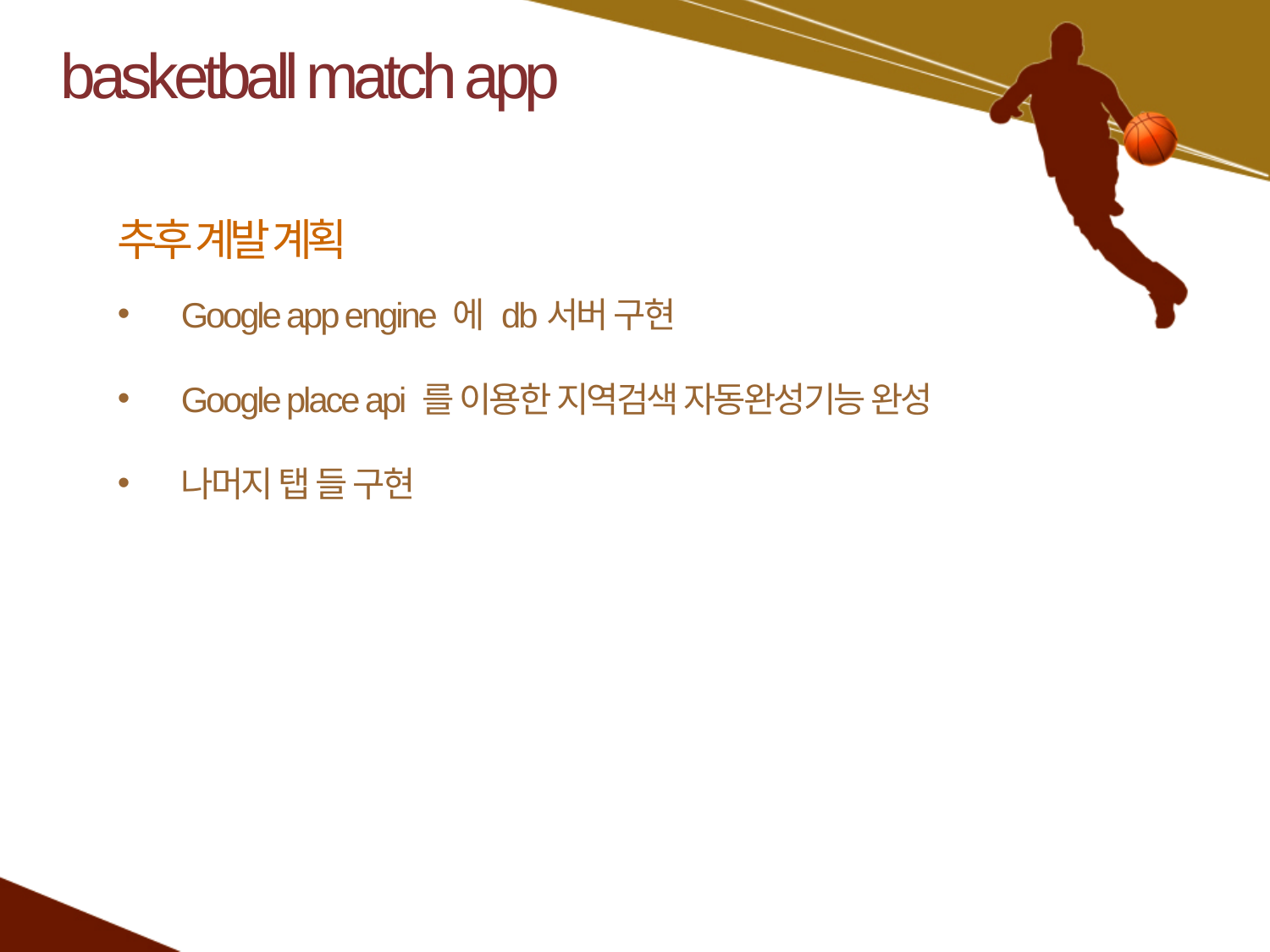

basketball match app
추후 계발 계획
Google app engine 에 db서버 구현

Google place api 를 이용한 지역검색 자동완성기능 완성

나머지 탭 들 구현